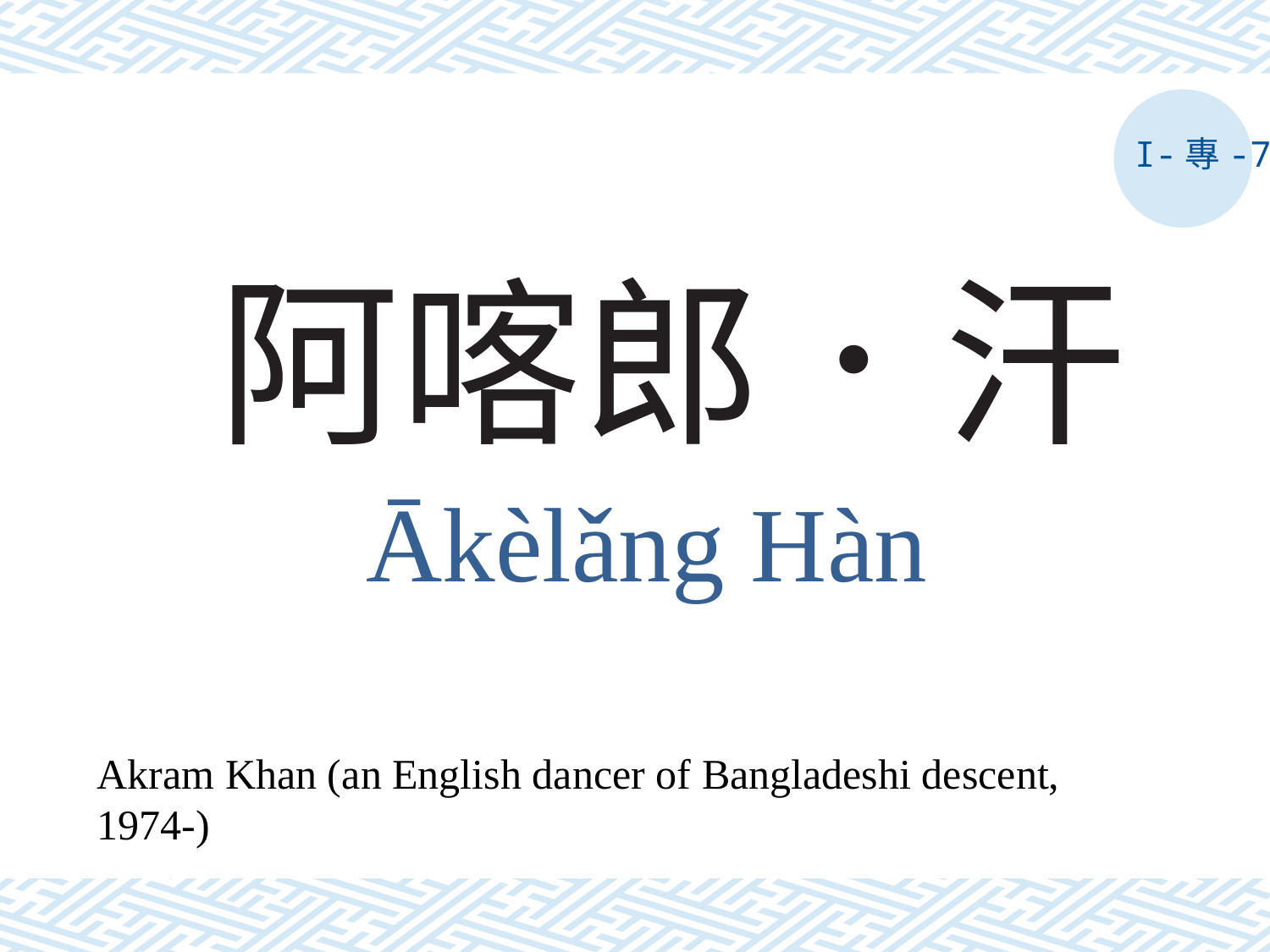

I-專-7

# 阿喀郎．汗
Ākèlǎng Hàn
Akram Khan (an English dancer of Bangladeshi descent, 1974-)